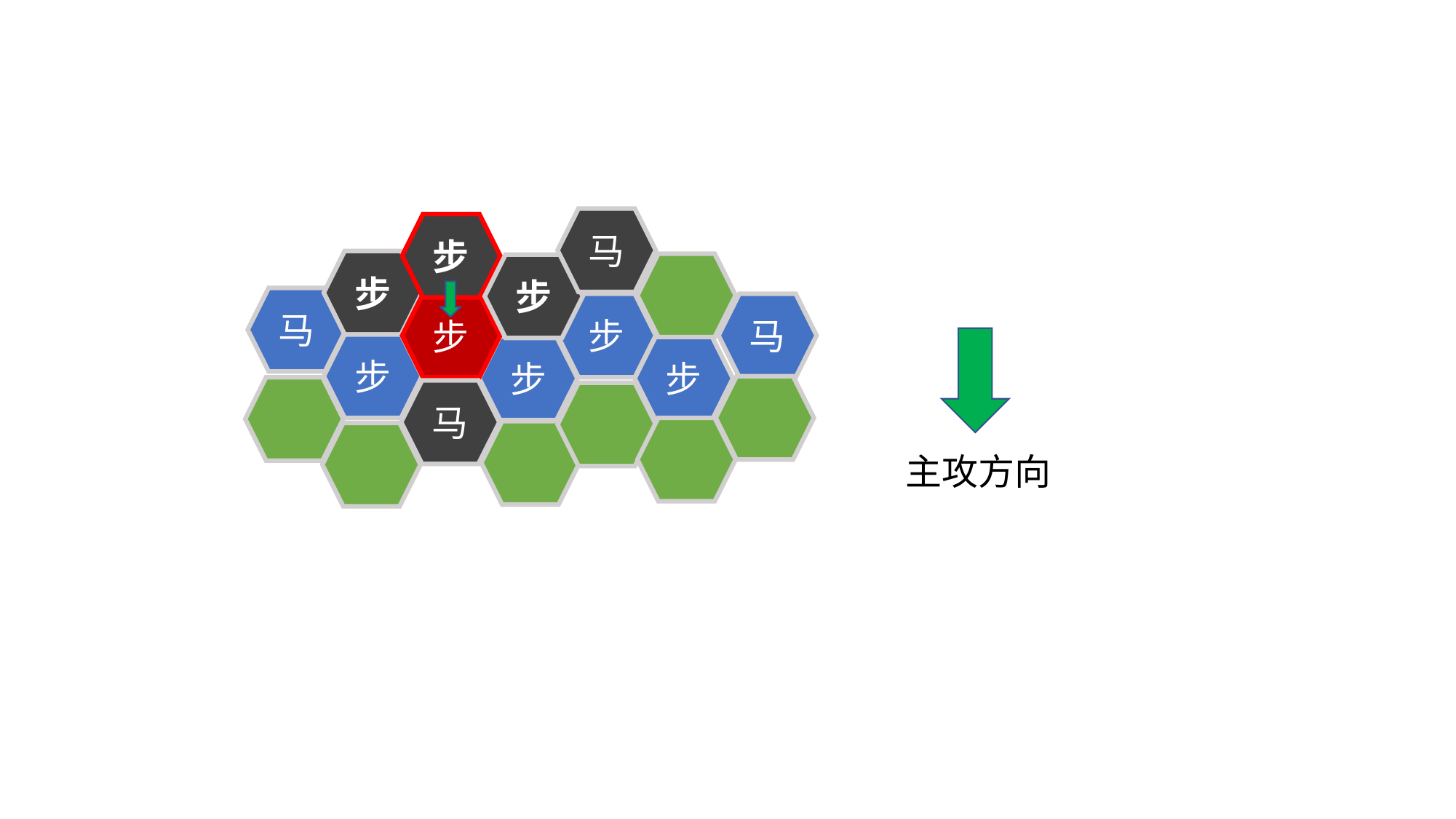

马
步
步

步

马
步
马
步

步
步
步

马

主攻方向